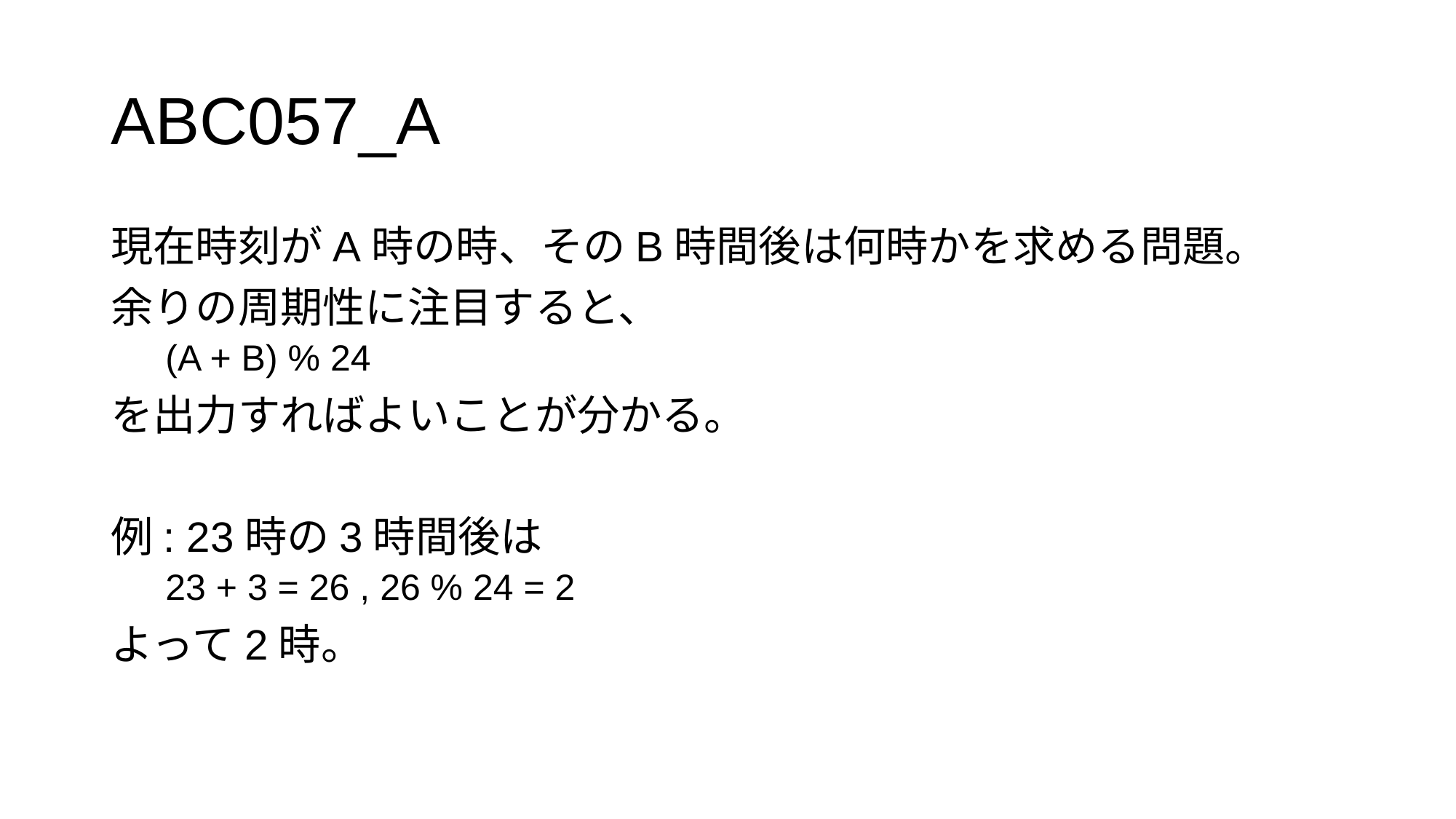

# ABC057_A
現在時刻がA時の時、そのB時間後は何時かを求める問題。
余りの周期性に注目すると、
(A + B) % 24
を出力すればよいことが分かる。

例: 23時の3時間後は
23 + 3 = 26 , 26 % 24 = 2
よって2時。